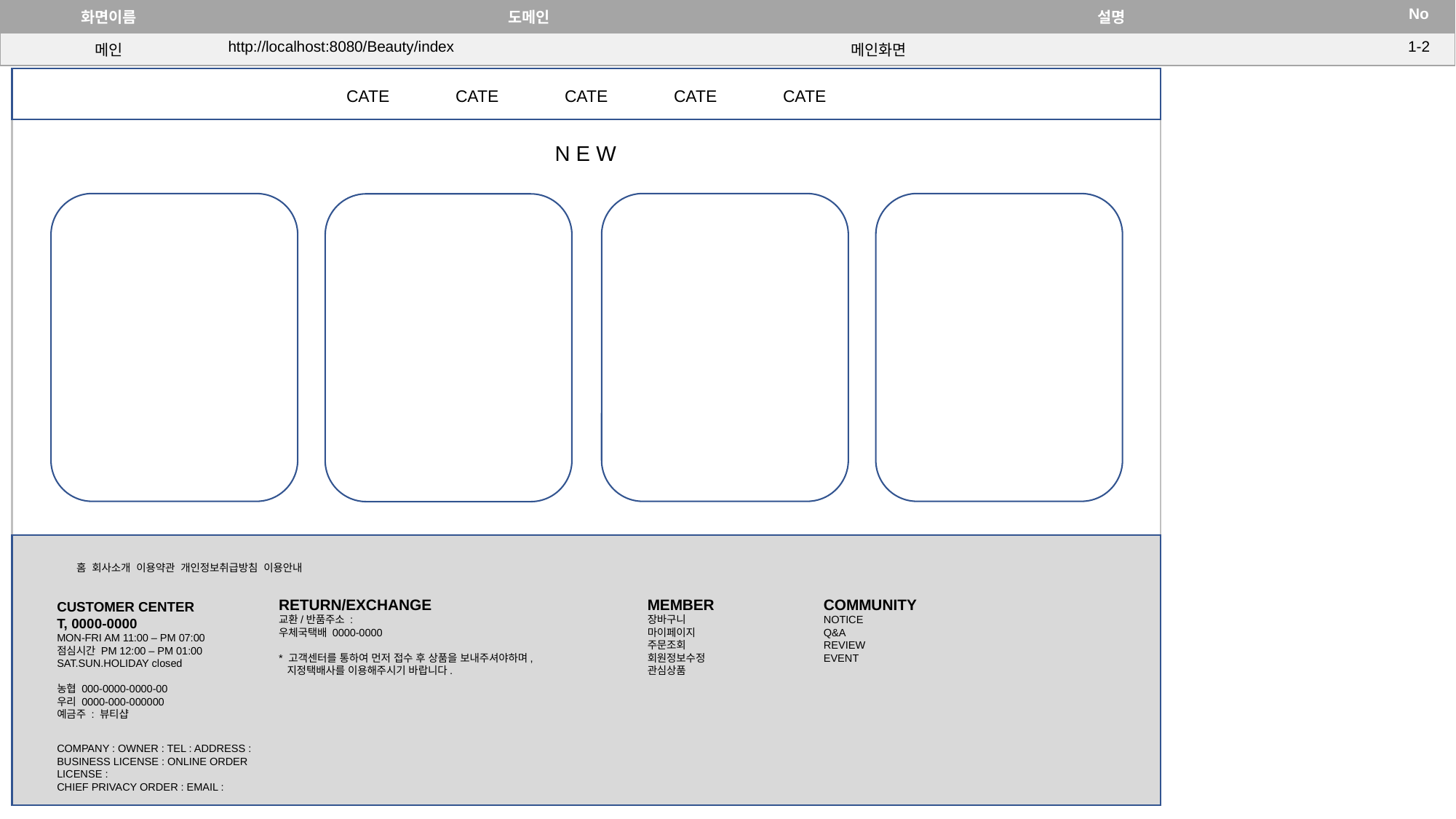

| 화면이름 | 도메인 | 설명 | No |
| --- | --- | --- | --- |
| 메인 | http://localhost:8080/Beauty/index | 메인화면 | 1-2 |

CATE	CATE	CATE	CATE	CATE
N E W

홈  회사소개  이용약관  개인정보취급방침  이용안내
MEMBER
장바구니
마이페이지
주문조회
회원정보수정
관심상품
COMMUNITY
NOTICE
Q&A
REVIEW
EVENT
CUSTOMER CENTER
T, 0000-0000
MON-FRI AM 11:00 – PM 07:00
점심시간 PM 12:00 – PM 01:00
SAT.SUN.HOLIDAY closed

농협 000-0000-0000-00
우리 0000-000-000000
예금주 : 뷰티샵
RETURN/EXCHANGE
교환/반품주소 :
우체국택배 0000-0000

* 고객센터를 통하여 먼저 접수 후 상품을 보내주셔야하며,
  지정택배사를 이용해주시기 바랍니다.
COMPANY : OWNER : TEL : ADDRESS :
BUSINESS LICENSE : ONLINE ORDER LICENSE :
CHIEF PRIVACY ORDER : EMAIL :